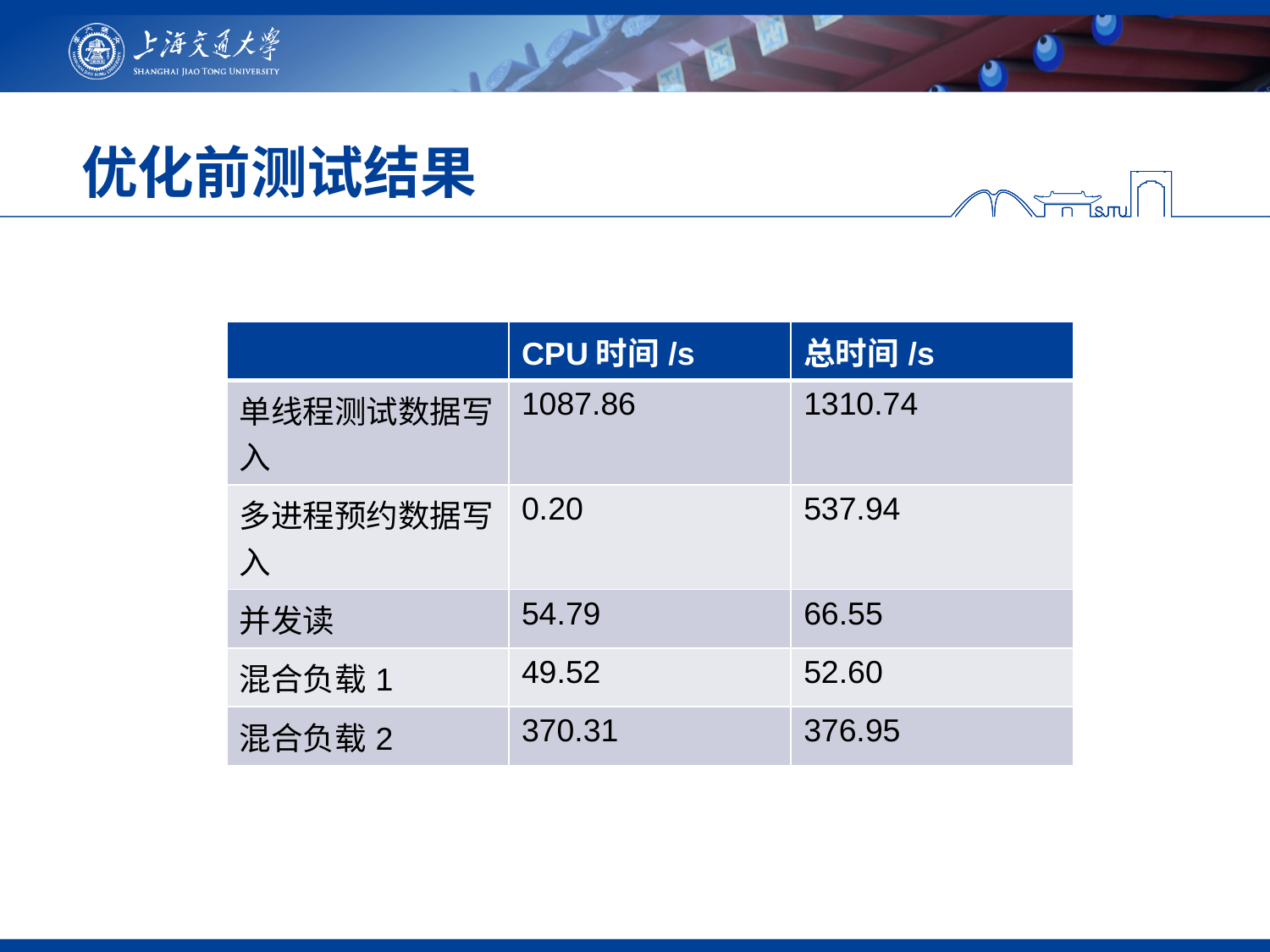

# 优化前测试结果
|  | CPU时间/s | 总时间/s |
| --- | --- | --- |
| 单线程测试数据写入 | 1087.86 | 1310.74 |
| 多进程预约数据写入 | 0.20 | 537.94 |
| 并发读 | 54.79 | 66.55 |
| 混合负载1 | 49.52 | 52.60 |
| 混合负载2 | 370.31 | 376.95 |